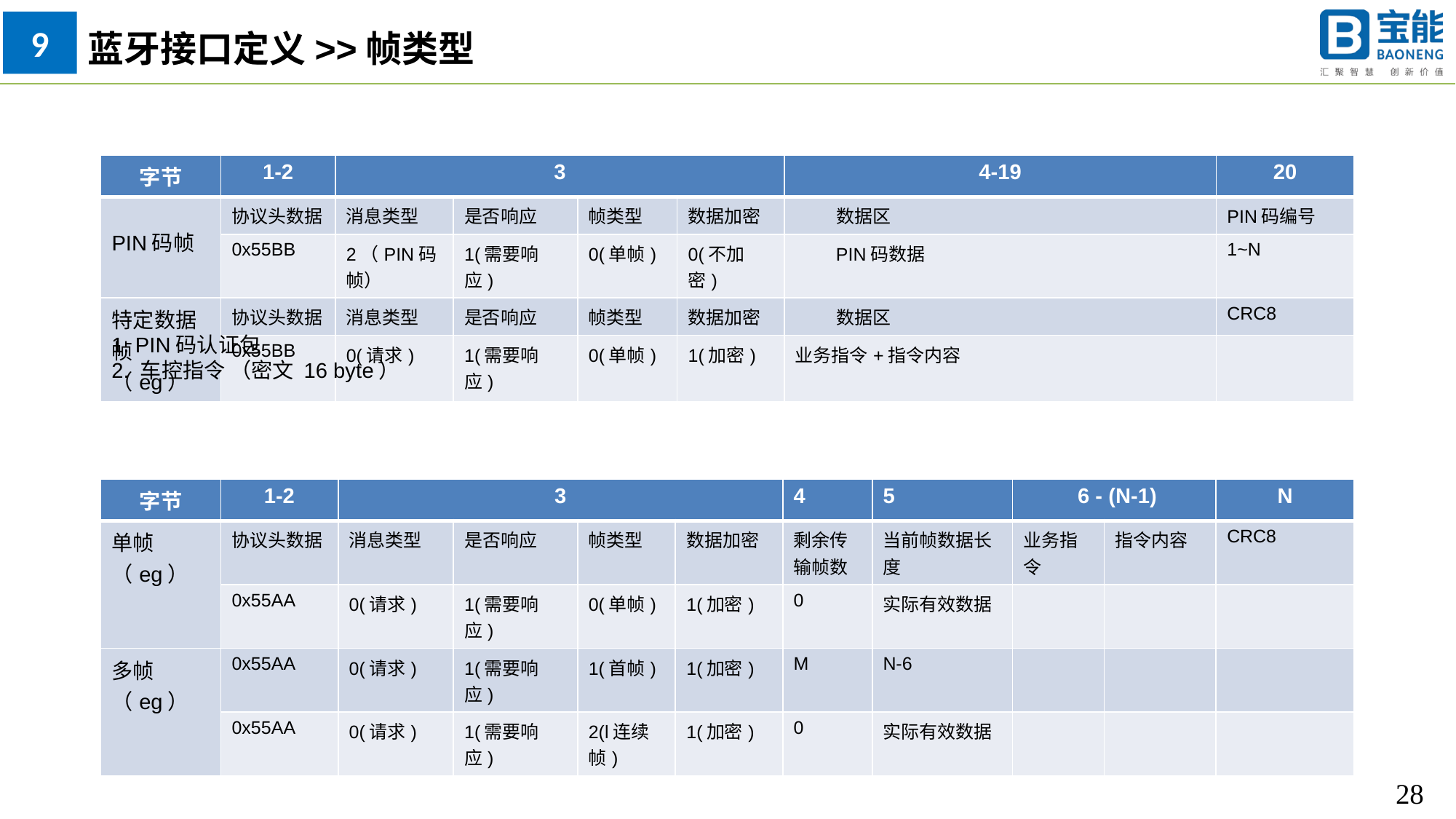

9
蓝牙接口定义>>帧类型
| 字节 | 1-2 | 3 |  |  |  | 4-19 | 20 |
| --- | --- | --- | --- | --- | --- | --- | --- |
| PIN码帧 | 协议头数据 | 消息类型 | 是否响应 | 帧类型 | 数据加密 | 数据区 | PIN码编号 |
|  | 0x55BB | 2（PIN码帧） | 1(需要响应) | 0(单帧) | 0(不加密) | PIN码数据 | 1~N |
| 特定数据帧 （eg） | 协议头数据 | 消息类型 | 是否响应 | 帧类型 | 数据加密 | 数据区 | CRC8 |
|  | 0x55BB | 0(请求) | 1(需要响应) | 0(单帧) | 1(加密) | 业务指令+指令内容 |  |
1. PIN码认证包
2. 车控指令 （密文 16 byte）
| 字节 | 1-2 | 3 |  |  |  | 4 | 5 | 6 - (N-1) |  | N |
| --- | --- | --- | --- | --- | --- | --- | --- | --- | --- | --- |
| 单帧 （eg） | 协议头数据 | 消息类型 | 是否响应 | 帧类型 | 数据加密 | 剩余传输帧数 | 当前帧数据长度 | 业务指令 | 指令内容 | CRC8 |
|  | 0x55AA | 0(请求) | 1(需要响应) | 0(单帧) | 1(加密) | 0 | 实际有效数据 |  |  |  |
| 多帧（eg） | 0x55AA | 0(请求) | 1(需要响应) | 1(首帧) | 1(加密) | M | N-6 |  |  |  |
|  | 0x55AA | 0(请求) | 1(需要响应) | 2(l连续帧) | 1(加密) | 0 | 实际有效数据 |  |  |  |